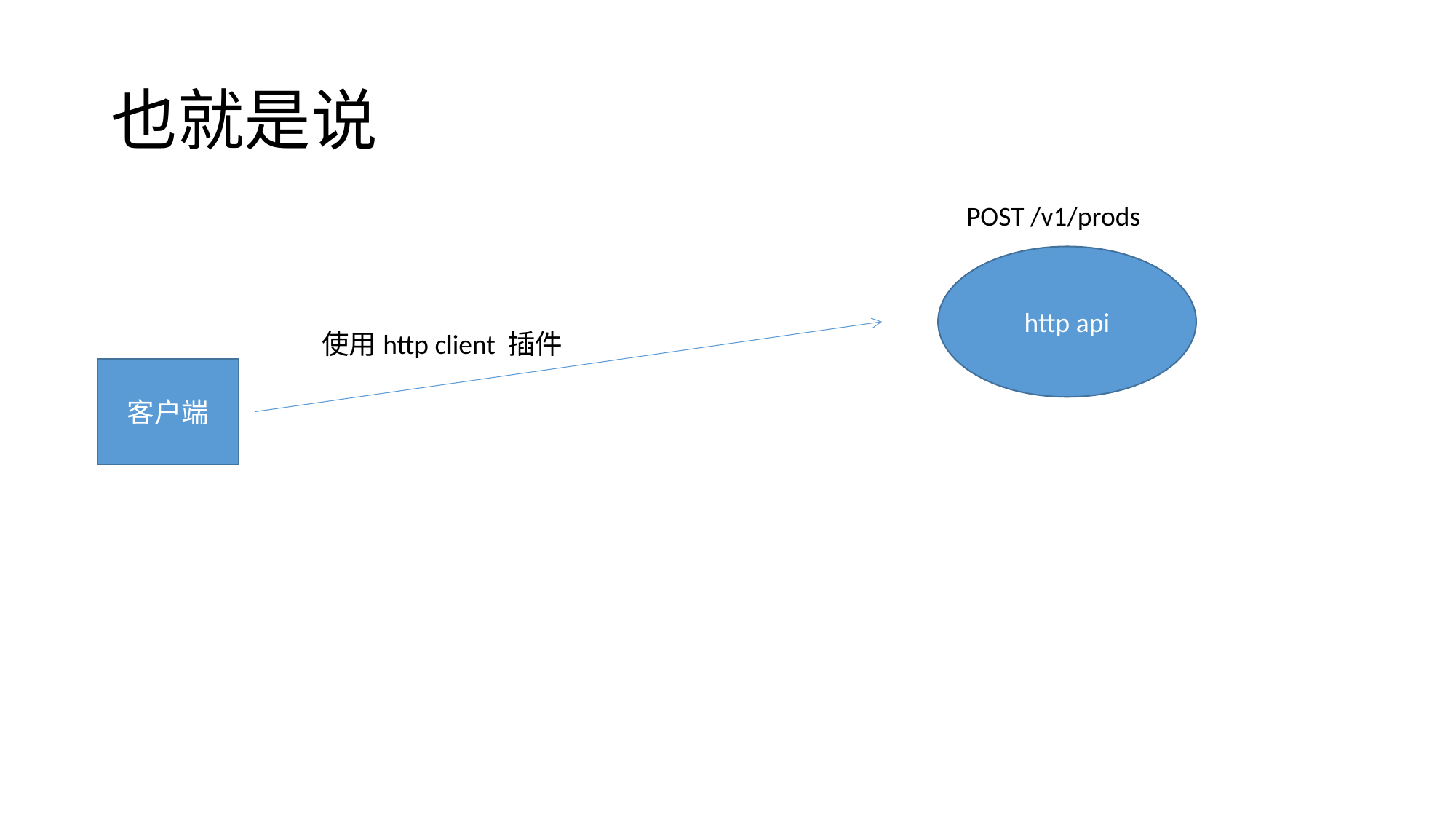

# 也就是说
POST /v1/prods
http api
使用http client 插件
客户端